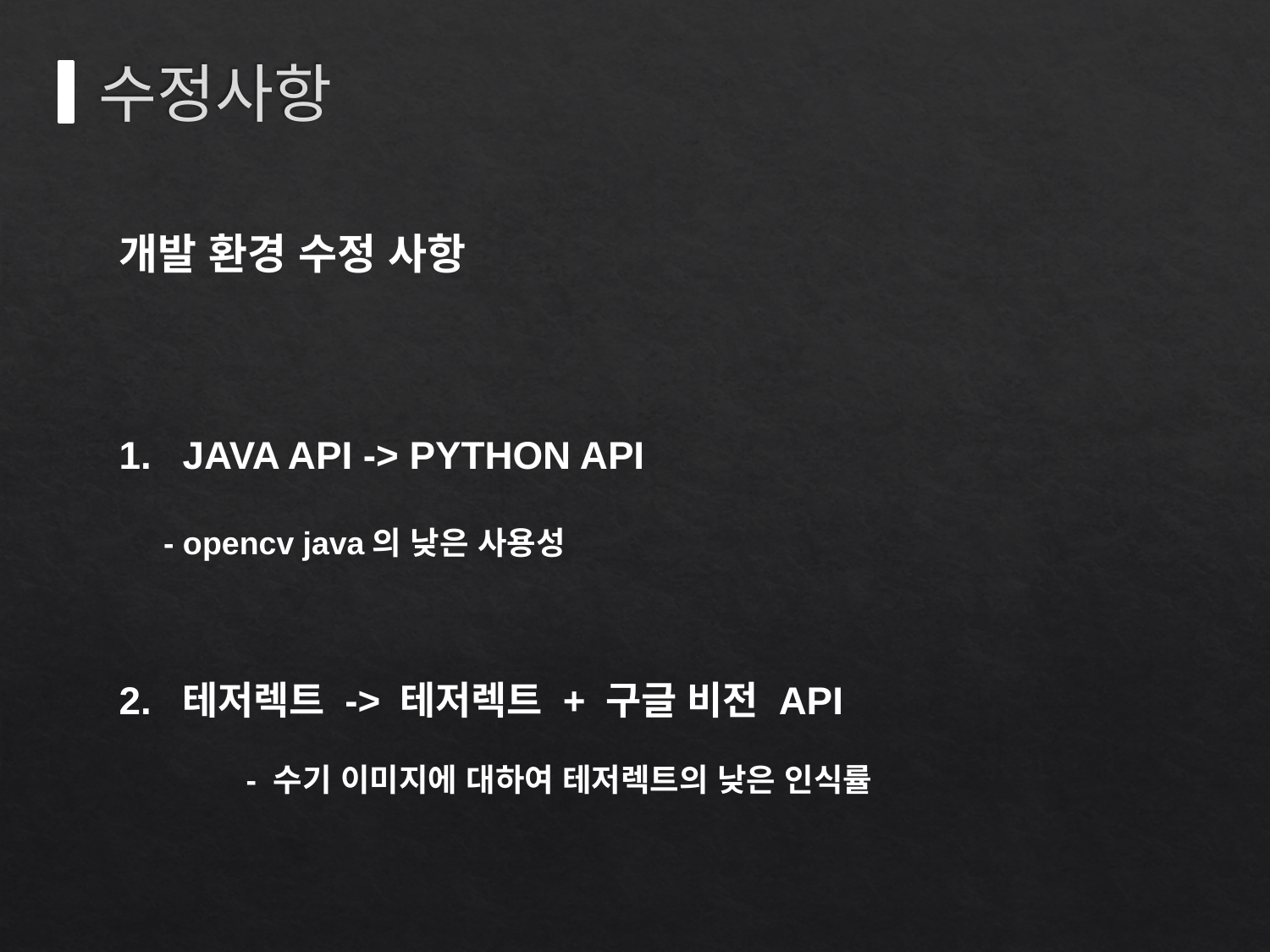

# 수정사항

개발 환경 수정 사항

JAVA API -> PYTHON API

     - opencv java의 낮은 사용성

2.  테저렉트 -> 테저렉트 + 구글 비전 API

	- 수기 이미지에 대하여 테저렉트의 낮은 인식률